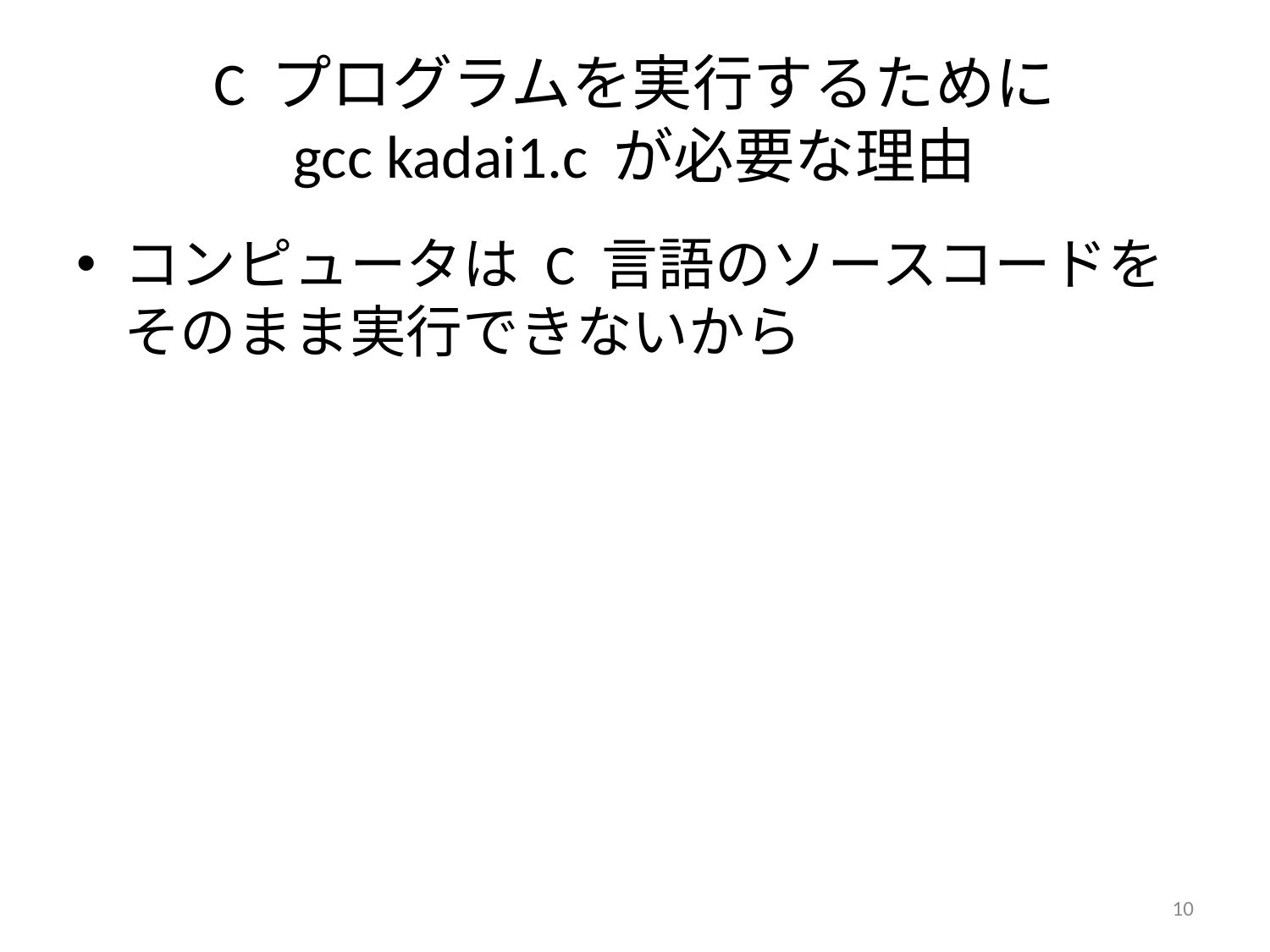

# C プログラムを実行するために gcc kadai1.c が必要な理由
コンピュータは C 言語のソースコードを
そのまま実行できないから
10